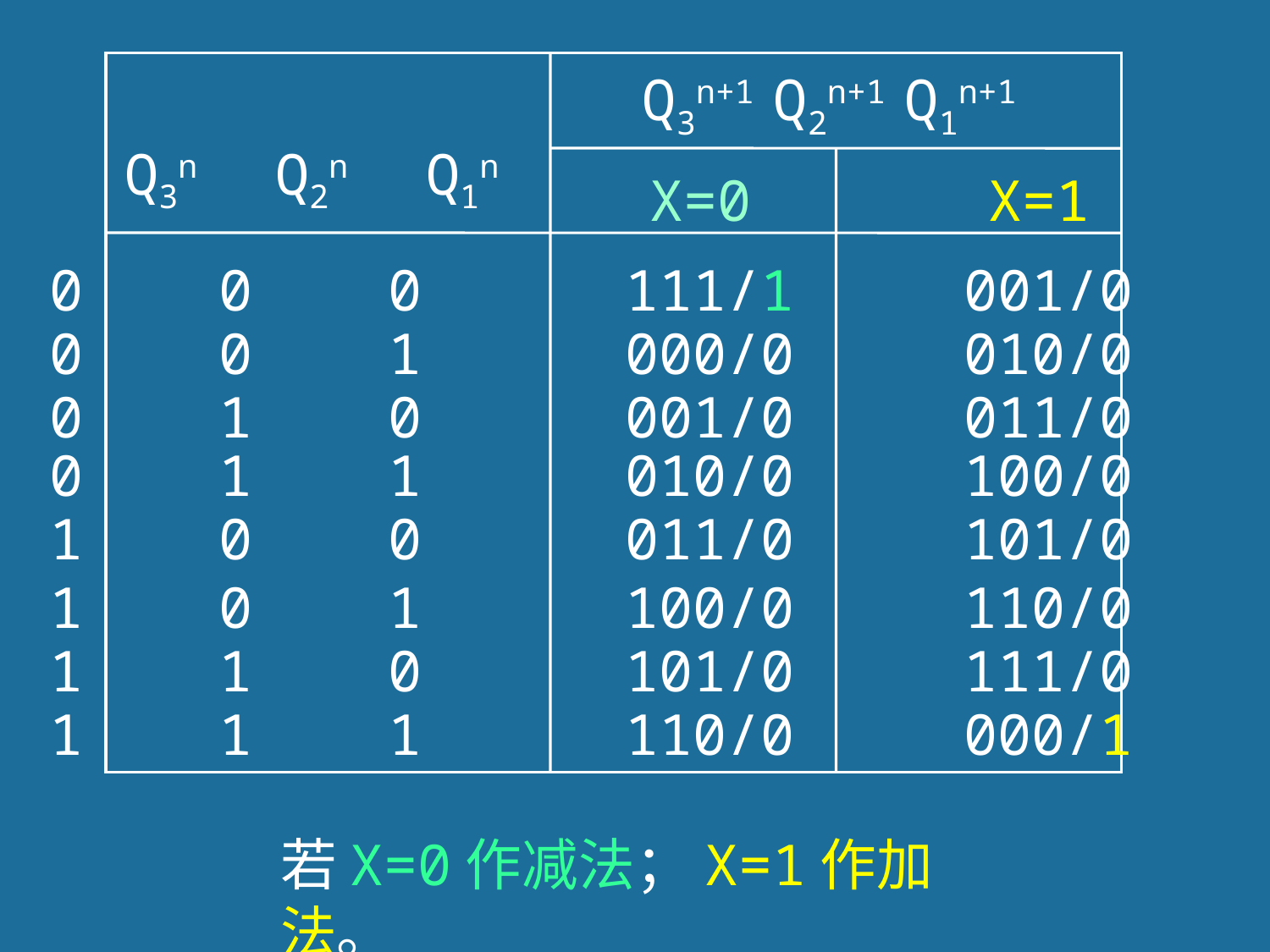

Q3n+1 Q2n+1 Q1n+1
Q3n    Q2n    Q1n

 X=0       X=1

0    0    0      111/1     001/0
0    0    1      000/0     010/0
0    1    0      001/0     011/0
0    1    1      010/0     100/0
1    0    0      011/0     101/0
1    0    1      100/0     110/0
1    1    0      101/0     111/0
1    1    1      110/0     000/1
若X=0作减法；X=1作加法。
52